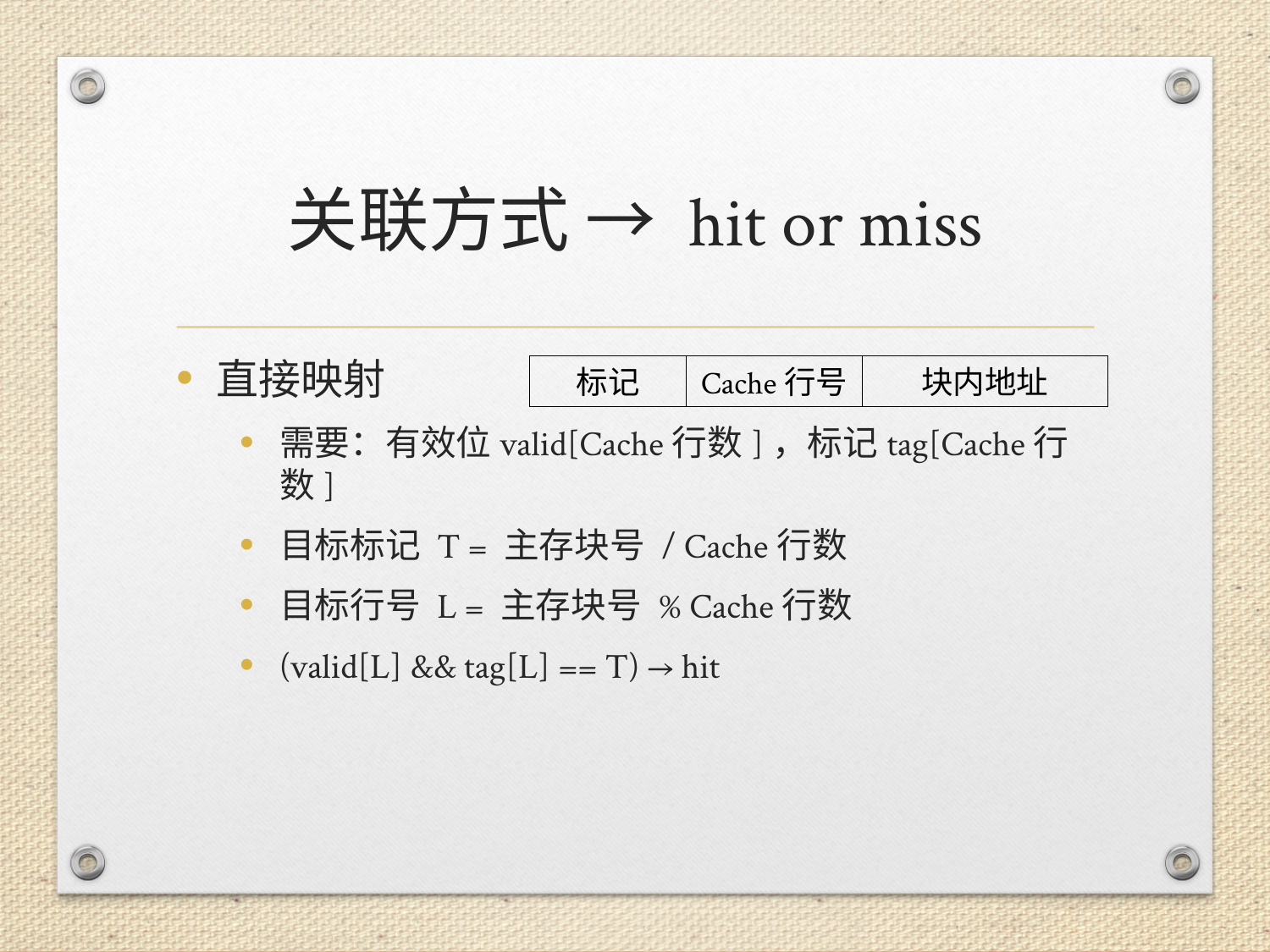

# 关联方式 → hit or miss
直接映射
需要：有效位valid[Cache行数]，标记tag[Cache行数]
目标标记 T = 主存块号 / Cache行数
目标行号 L = 主存块号 % Cache行数
(valid[L] && tag[L] == T) → hit
标记
Cache行号
块内地址